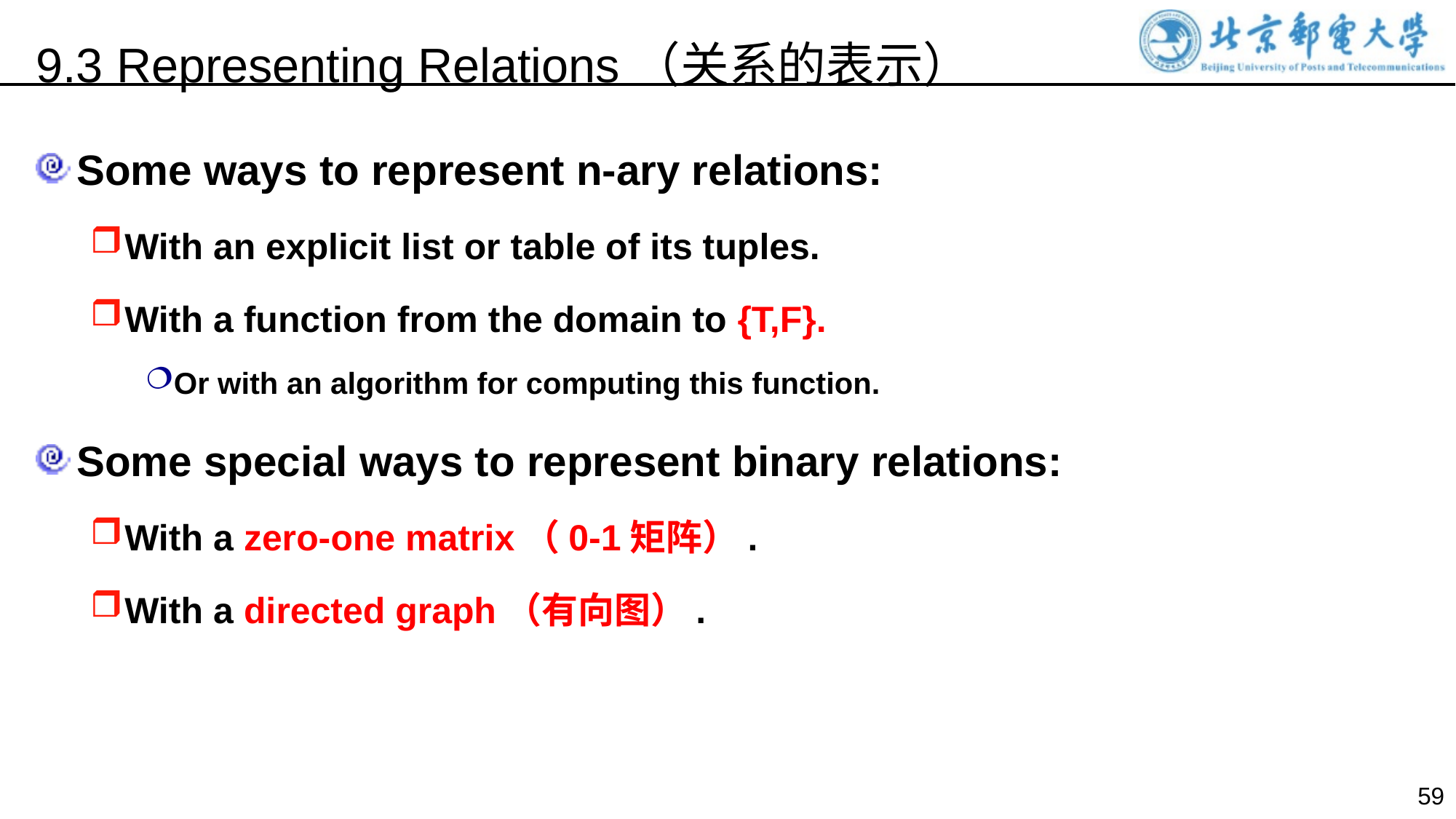

9.3 Representing Relations（关系的表示）
Some ways to represent n-ary relations:
With an explicit list or table of its tuples.
With a function from the domain to {T,F}.
Or with an algorithm for computing this function.
Some special ways to represent binary relations:
With a zero-one matrix（0-1矩阵）.
With a directed graph（有向图）.